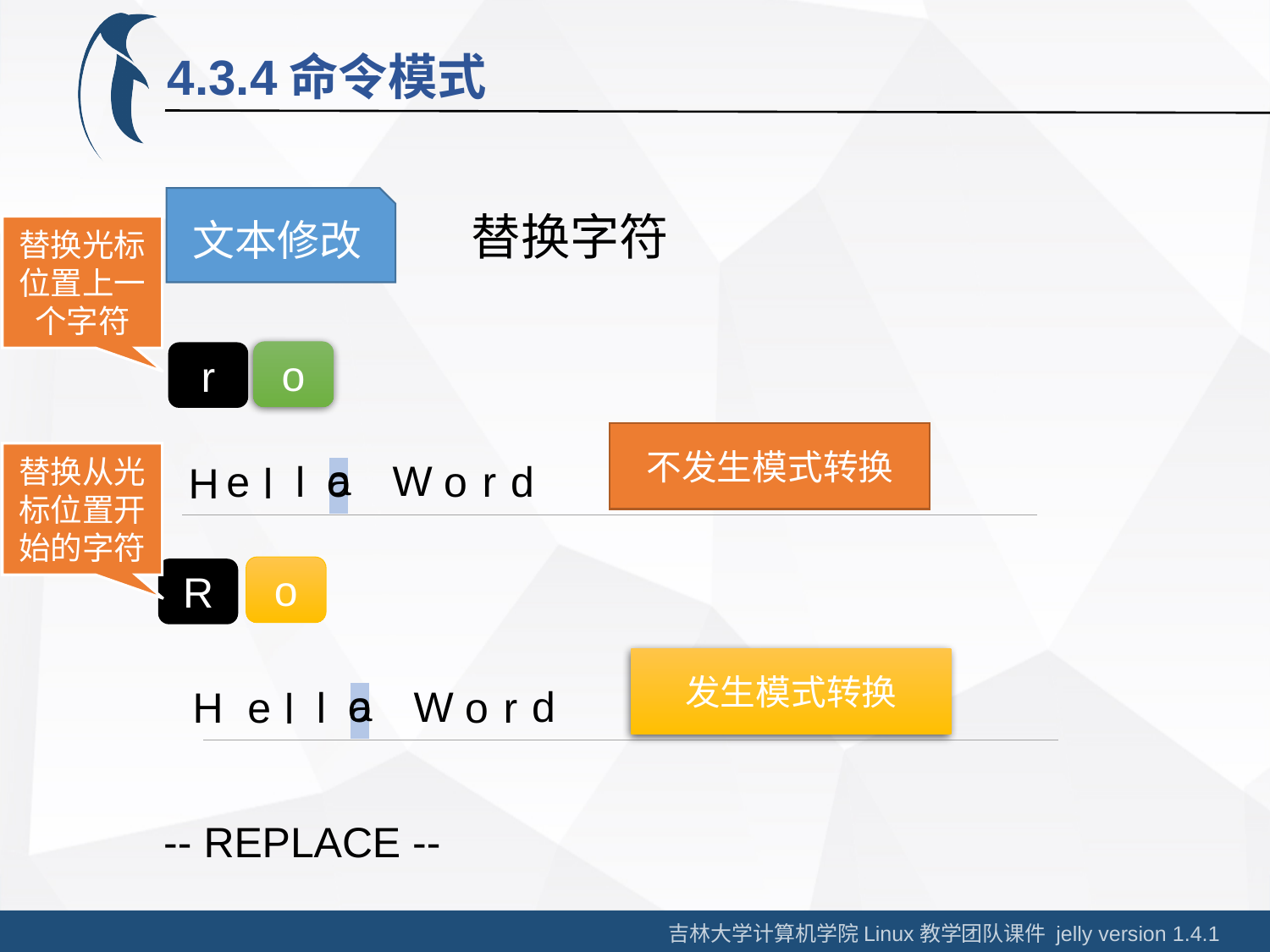

4.3.4命令模式
文本修改
替换字符
替换光标位置上一个字符
o
r
不发生模式转换
替换从光标位置开始的字符
a
W
d
o
r
o
e
l
l
H

o
R
发生模式转换
a
W
d
o
r
H
o
e
l
l

-- REPLACE --